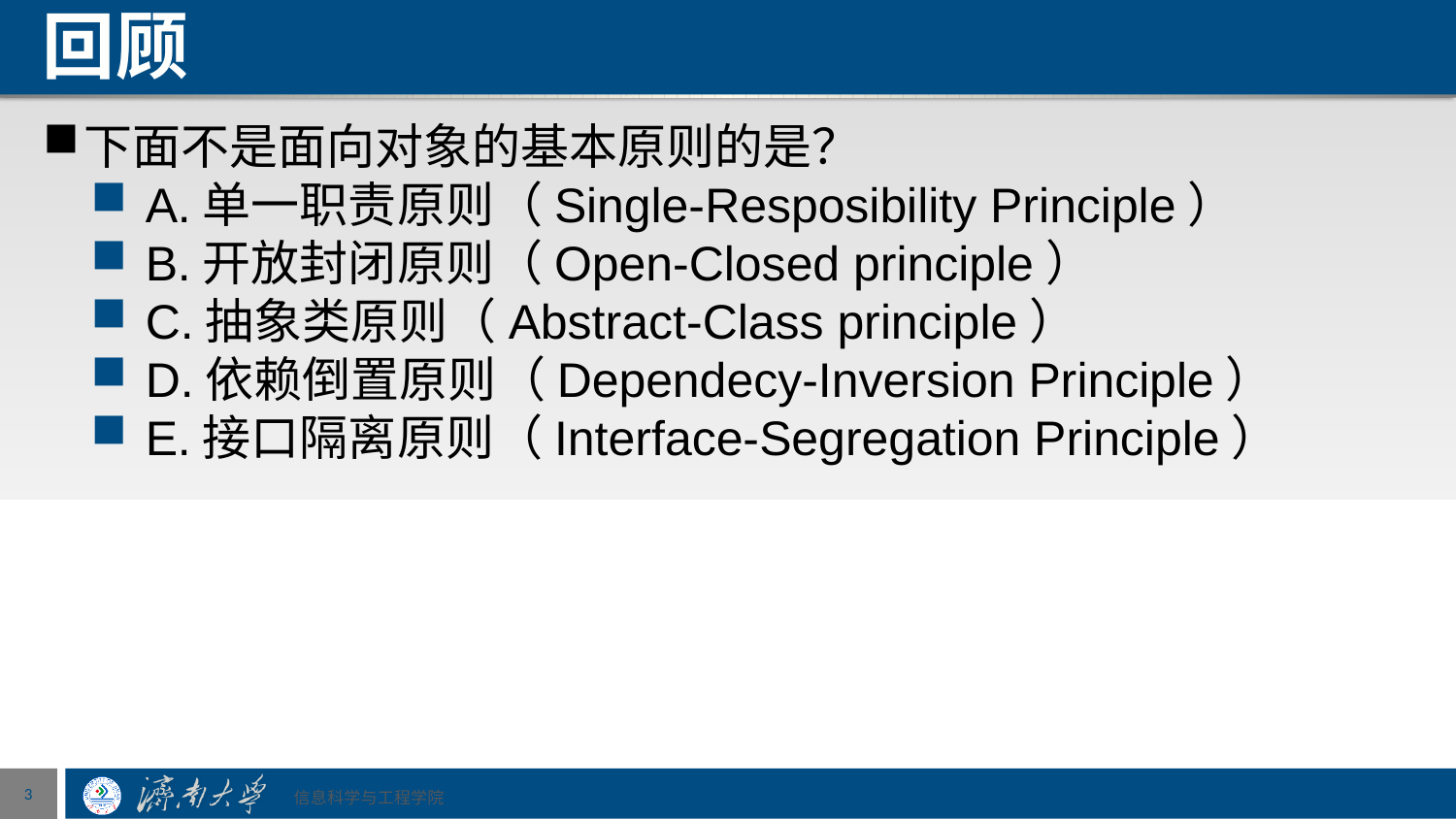

# 回顾
下面不是面向对象的基本原则的是？
A.单一职责原则（Single-Resposibility Principle）
B.开放封闭原则（Open-Closed principle）
C.抽象类原则（Abstract-Class principle）
D.依赖倒置原则（Dependecy-Inversion Principle）
E.接口隔离原则（Interface-Segregation Principle）